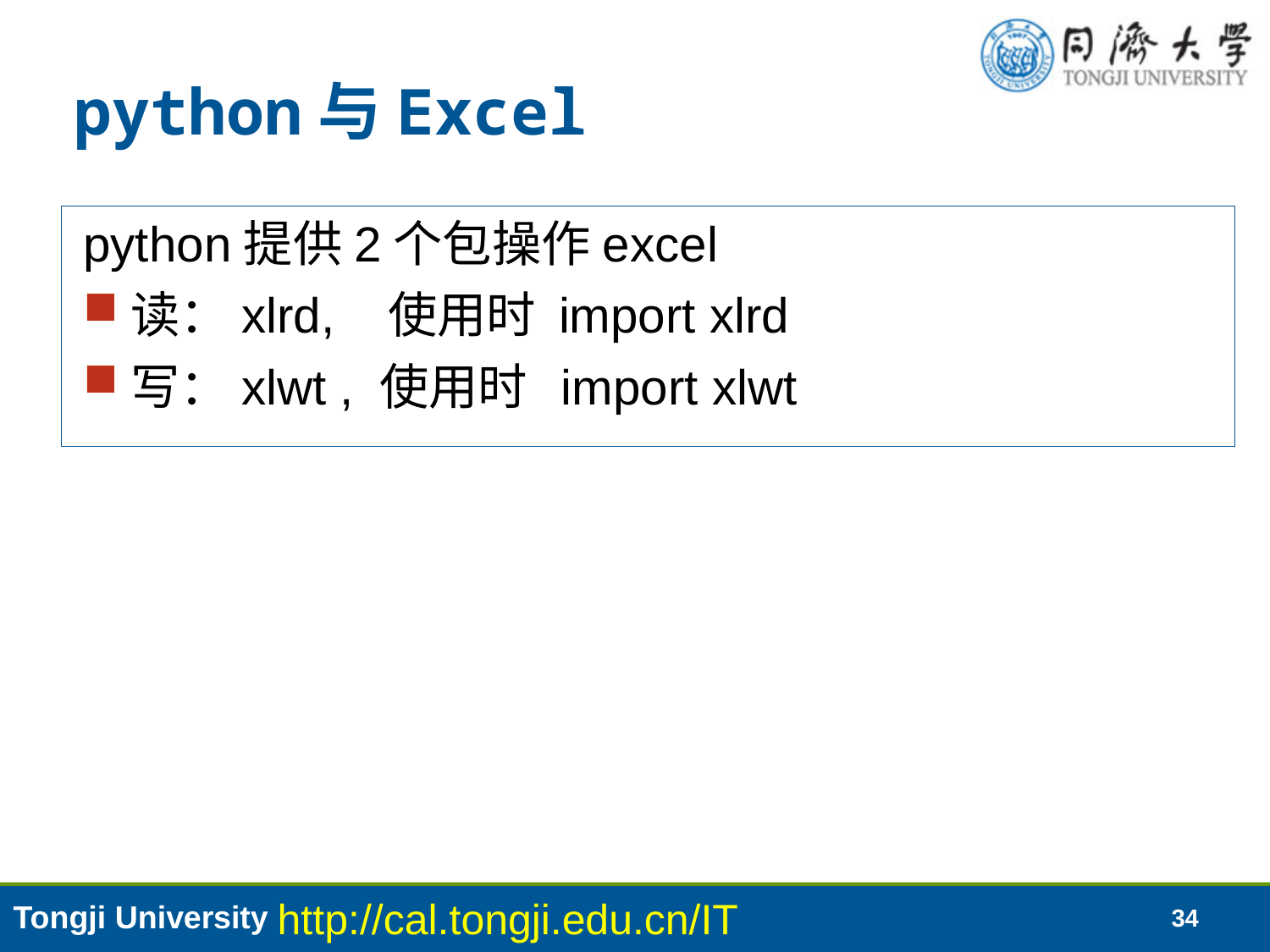

# python与Excel
python提供2个包操作excel
读：xlrd,   使用时 import xlrd
写：xlwt , 使用时  import xlwt